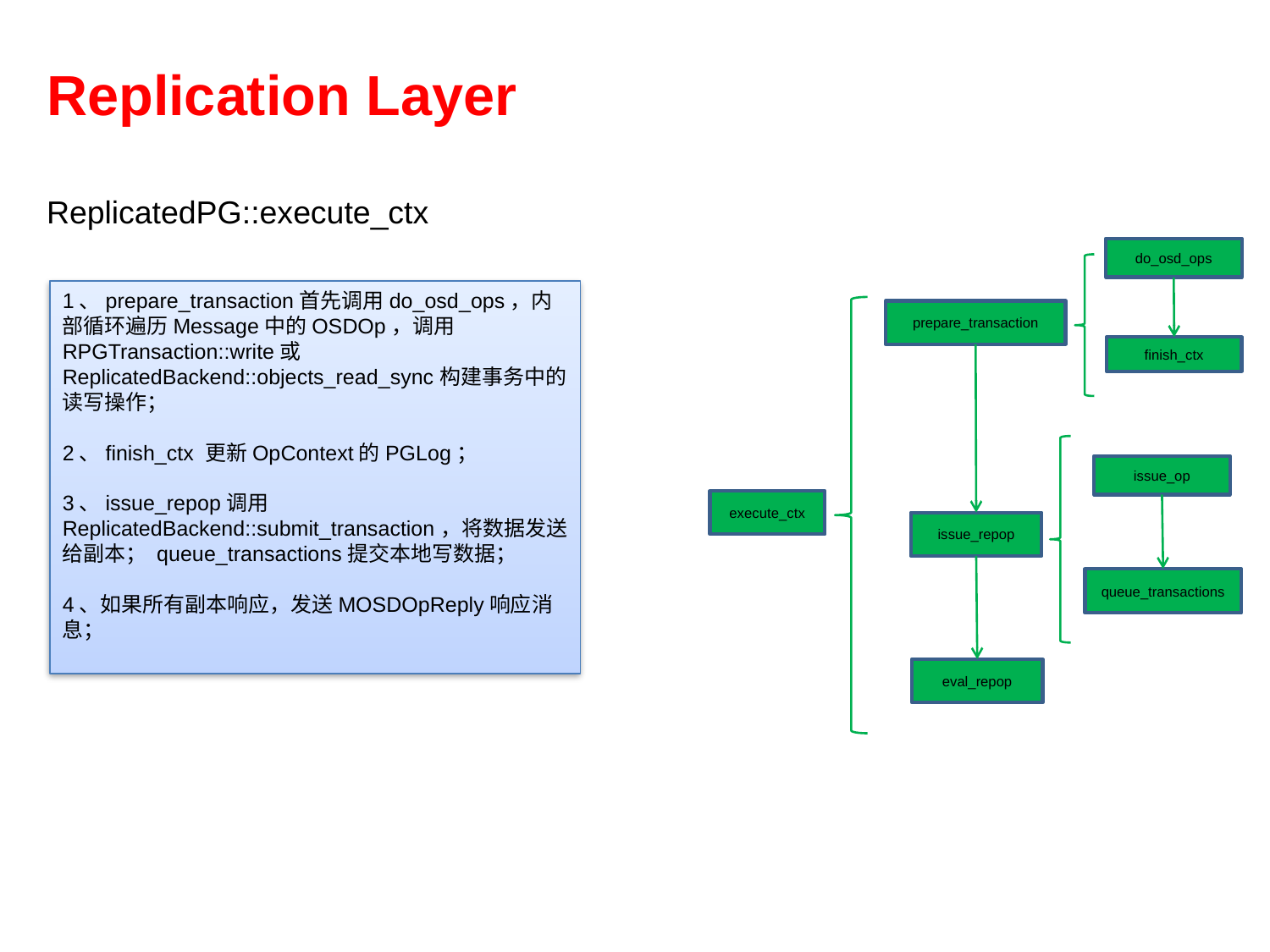

Replication Layer
ReplicatedPG::execute_ctx
do_osd_ops

1、prepare_transaction首先调用do_osd_ops，内部循环遍历Message中的OSDOp，调用RPGTransaction::write或ReplicatedBackend::objects_read_sync构建事务中的读写操作；

2、finish_ctx 更新OpContext的PGLog；

3、issue_repop调用ReplicatedBackend::submit_transaction，将数据发送给副本； queue_transactions提交本地写数据；

4、如果所有副本响应，发送MOSDOpReply响应消息；

prepare_transaction
finish_ctx

issue_op
execute_ctx
issue_repop
queue_transactions
eval_repop